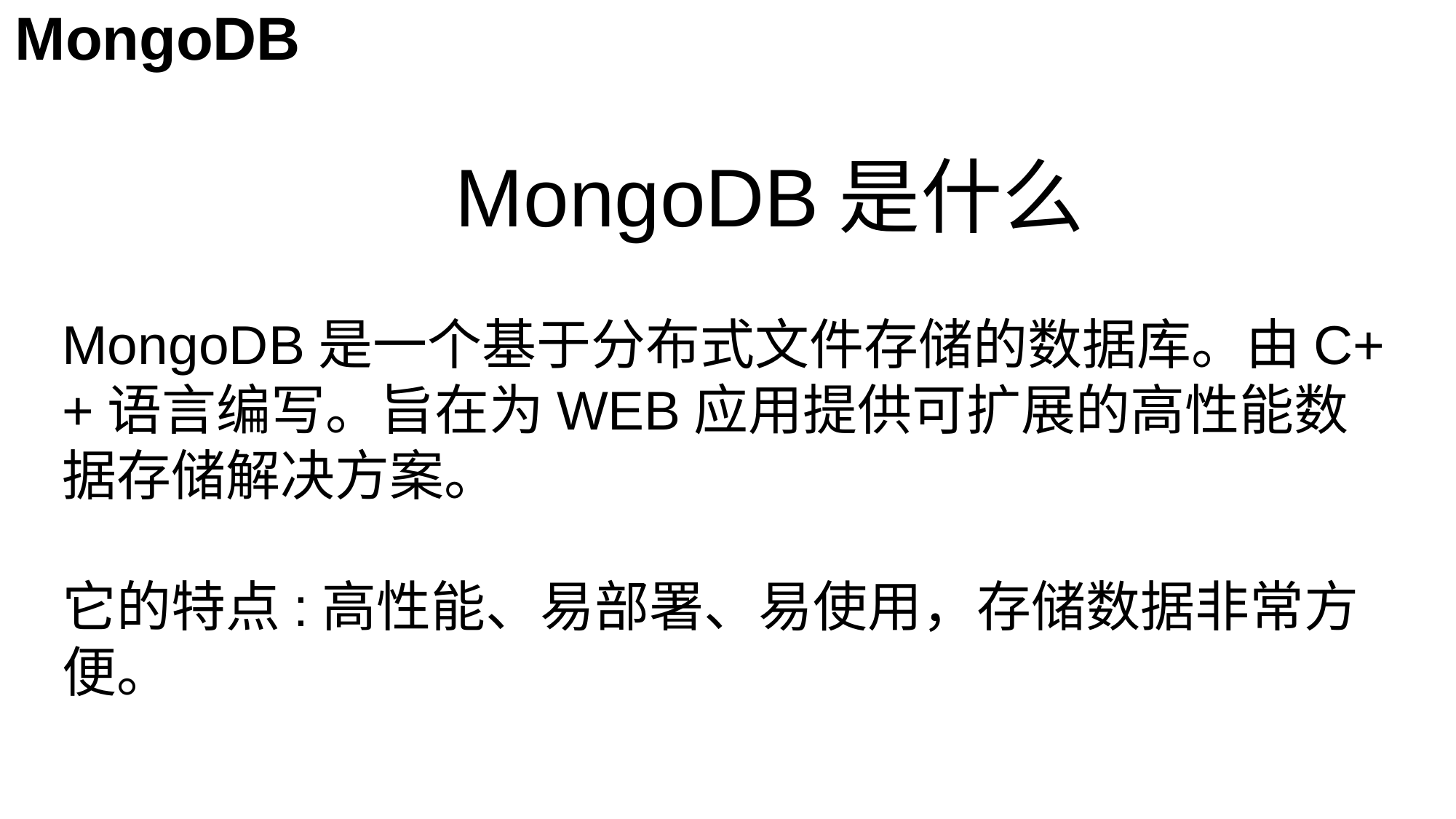

# MongoDB
MongoDB是什么
MongoDB是一个基于分布式文件存储的数据库。由C++语言编写。旨在为WEB应用提供可扩展的高性能数据存储解决方案。

它的特点:高性能、易部署、易使用，存储数据非常方便。